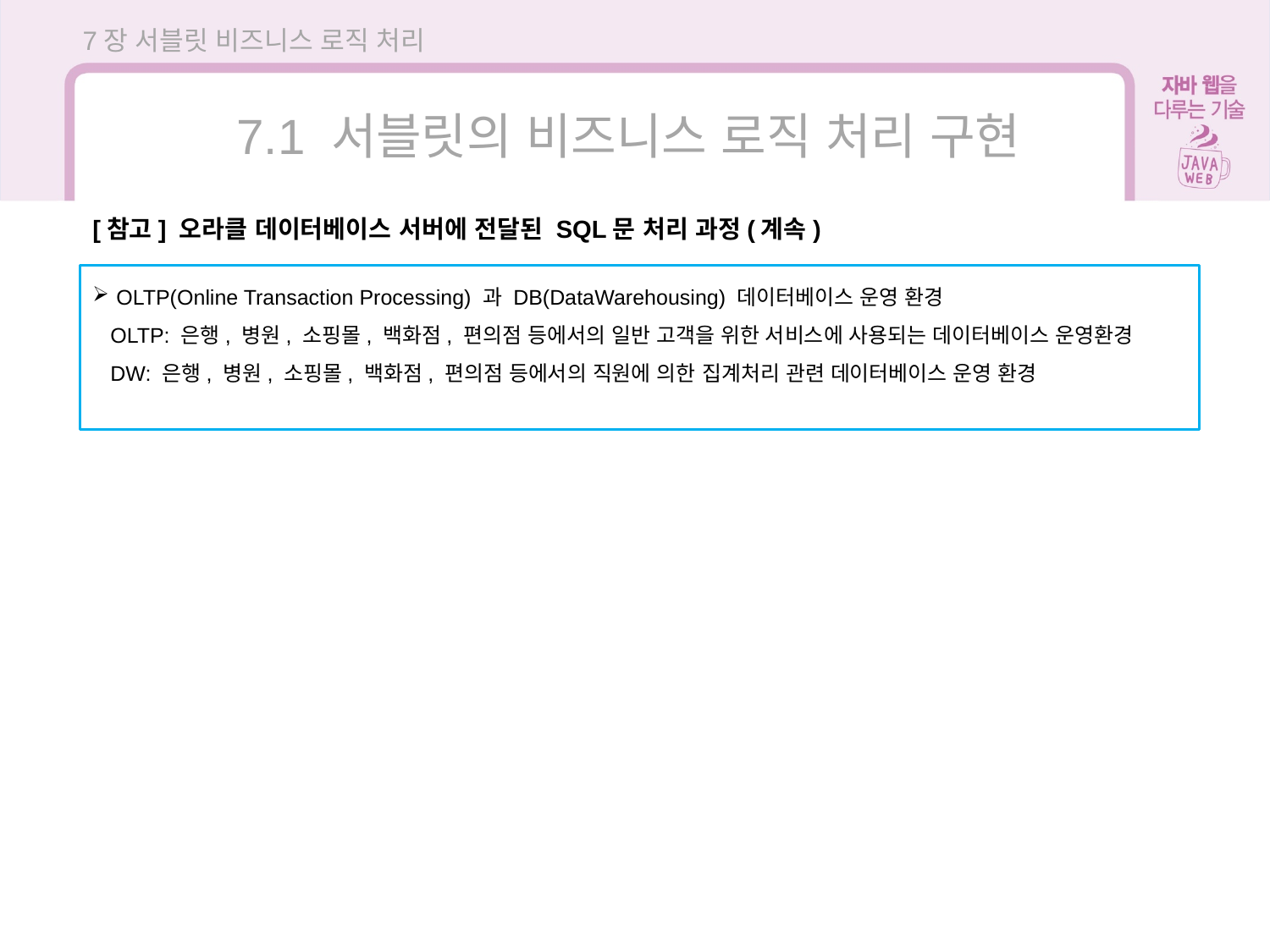

7장 서블릿 비즈니스 로직 처리
7.1 서블릿의 비즈니스 로직 처리 구현
[참고] 오라클 데이터베이스 서버에 전달된 SQL문 처리 과정(계속)
OLTP(Online Transaction Processing) 과 DB(DataWarehousing) 데이터베이스 운영 환경
   OLTP: 은행, 병원, 소핑몰, 백화점, 편의점 등에서의 일반 고객을 위한 서비스에 사용되는 데이터베이스 운영환경
   DW: 은행, 병원, 소핑몰, 백화점, 편의점 등에서의 직원에 의한 집계처리 관련 데이터베이스 운영 환경